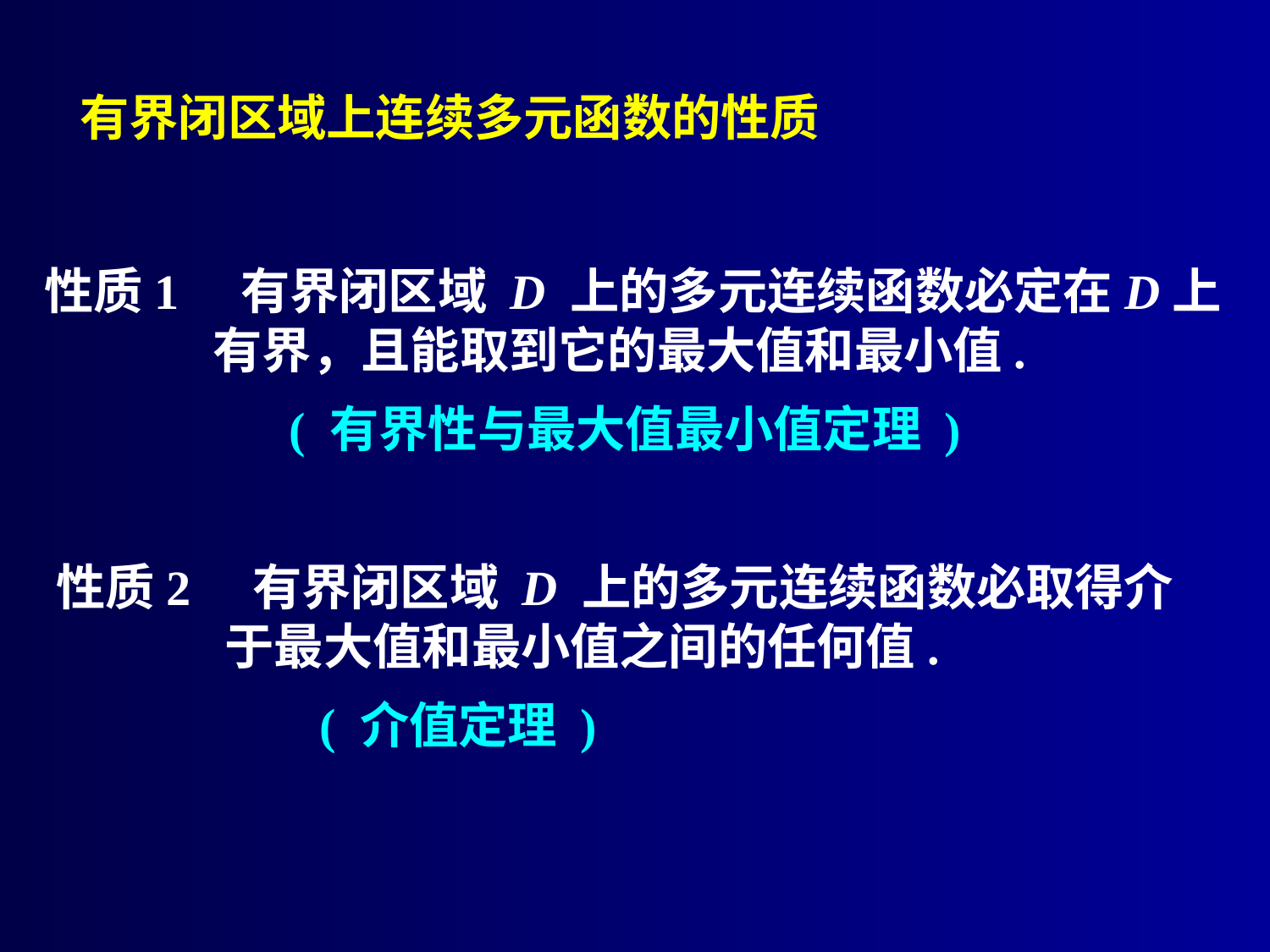

# 有界闭区域上连续多元函数的性质
性质1　有界闭区域 D 上的多元连续函数必定在D上
              有界，且能取到它的最大值和最小值.
( 有界性与最大值最小值定理 )
性质2　有界闭区域 D 上的多元连续函数必取得介
              于最大值和最小值之间的任何值.
( 介值定理 )